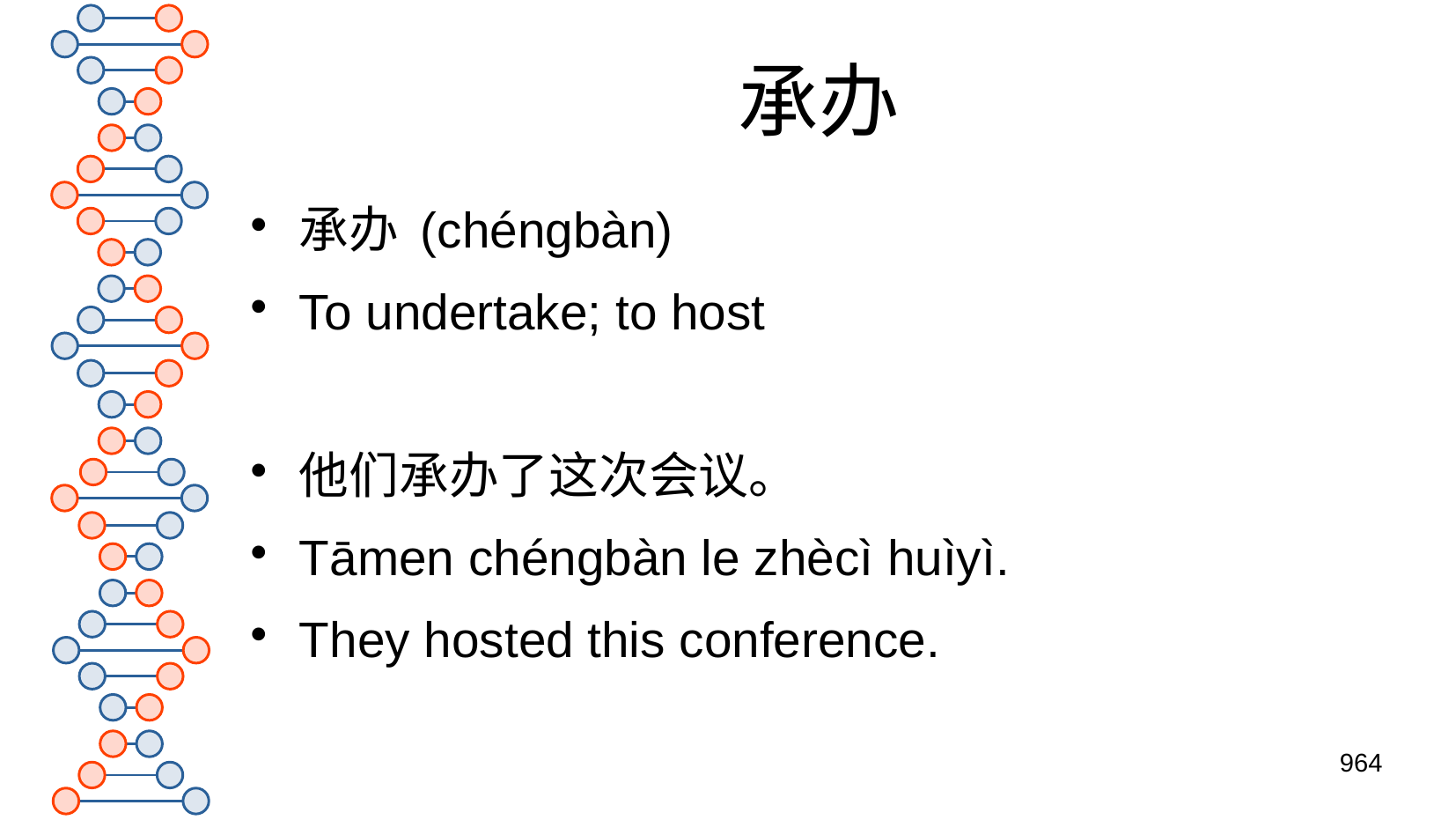

# 承办
承办 (chéngbàn)
To undertake; to host

他们承办了这次会议。
Tāmen chéngbàn le zhècì huìyì.
They hosted this conference.

964